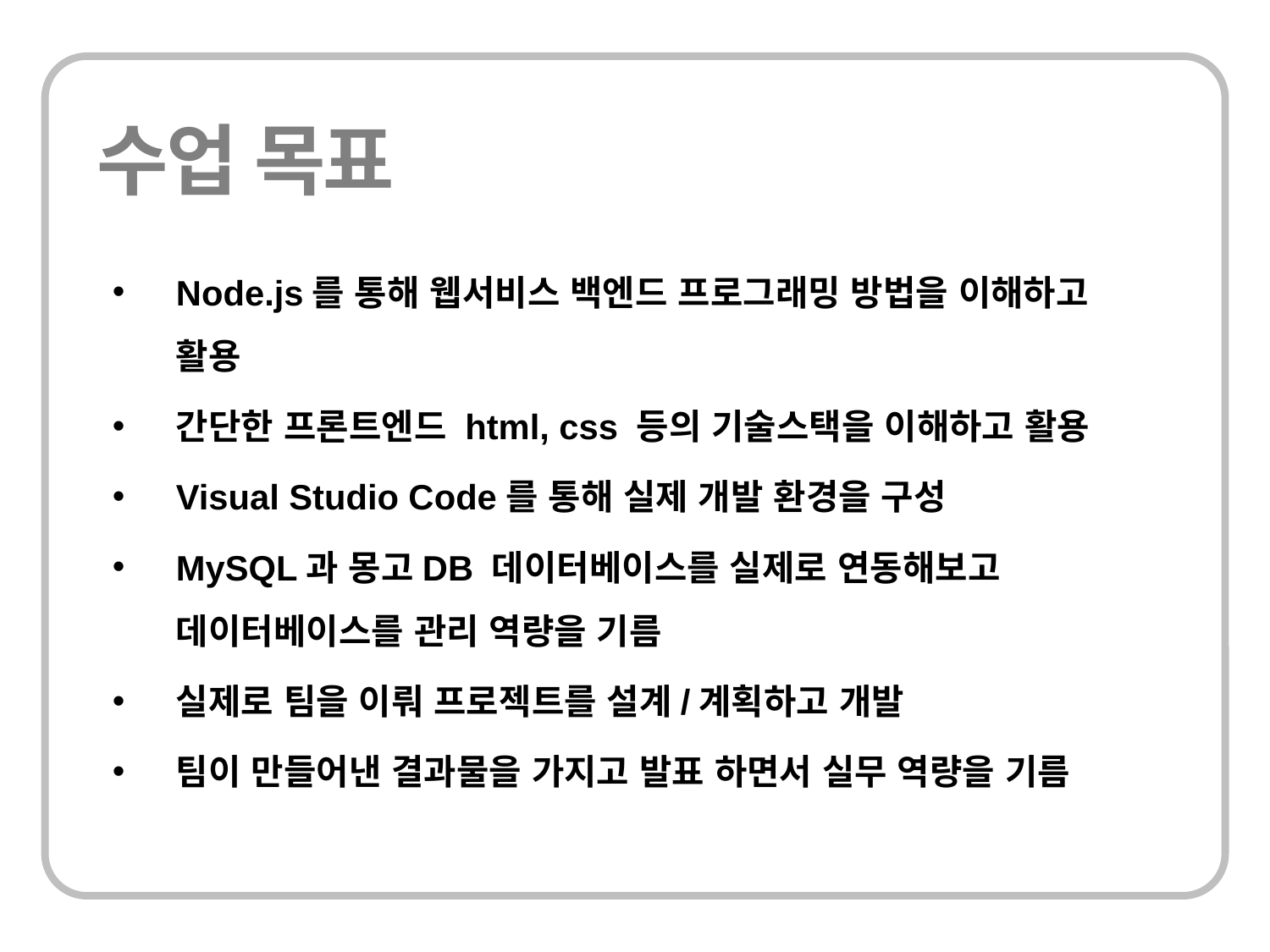

Node.js를 통해 웹서비스 백엔드 프로그래밍 방법을 이해하고 활용
간단한 프론트엔드 html, css 등의 기술스택을 이해하고 활용
Visual Studio Code를 통해 실제 개발 환경을 구성
MySQL과 몽고DB 데이터베이스를 실제로 연동해보고 데이터베이스를 관리 역량을 기름
실제로 팀을 이뤄 프로젝트를 설계/계획하고 개발
팀이 만들어낸 결과물을 가지고 발표 하면서 실무 역량을 기름